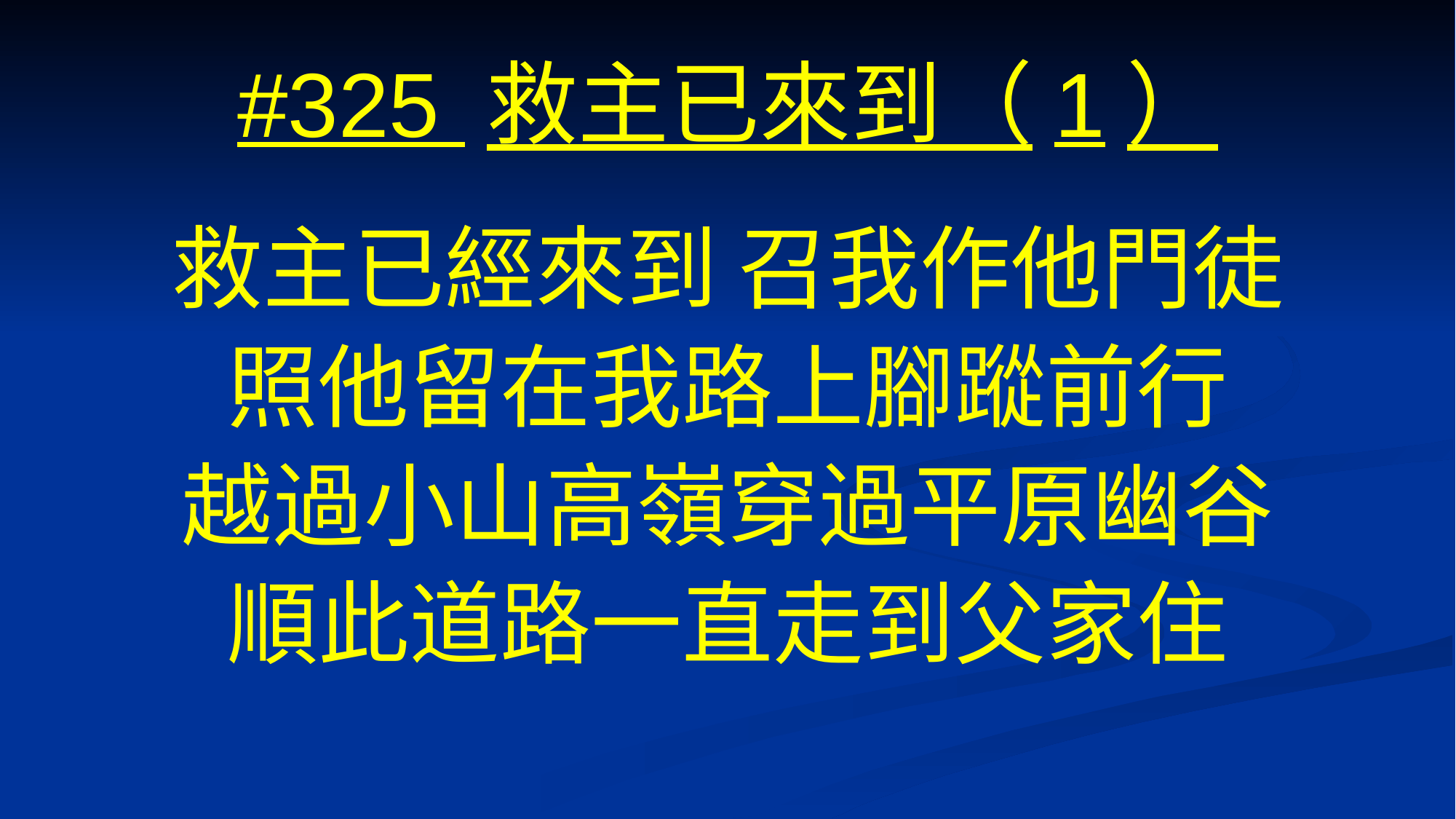

# #325 救主已來到（1）
救主已經來到 召我作他門徒
照他留在我路上腳蹤前行
越過小山高嶺穿過平原幽谷
順此道路一直走到父家住